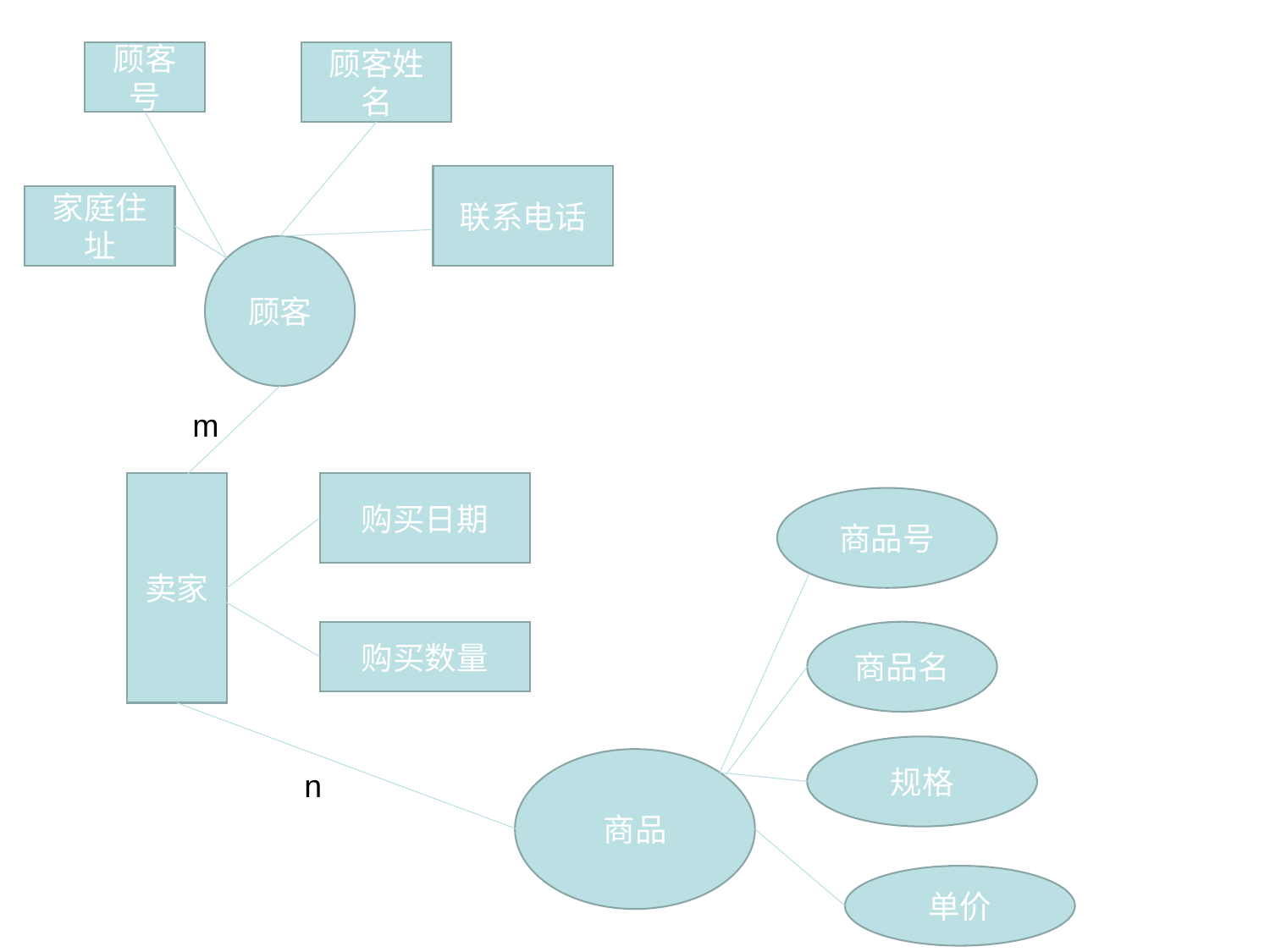

顾客号
顾客姓名
联系电话
家庭住址
顾客
m
卖家
购买日期
商品号
购买数量
商品名
规格
商品
n
单价